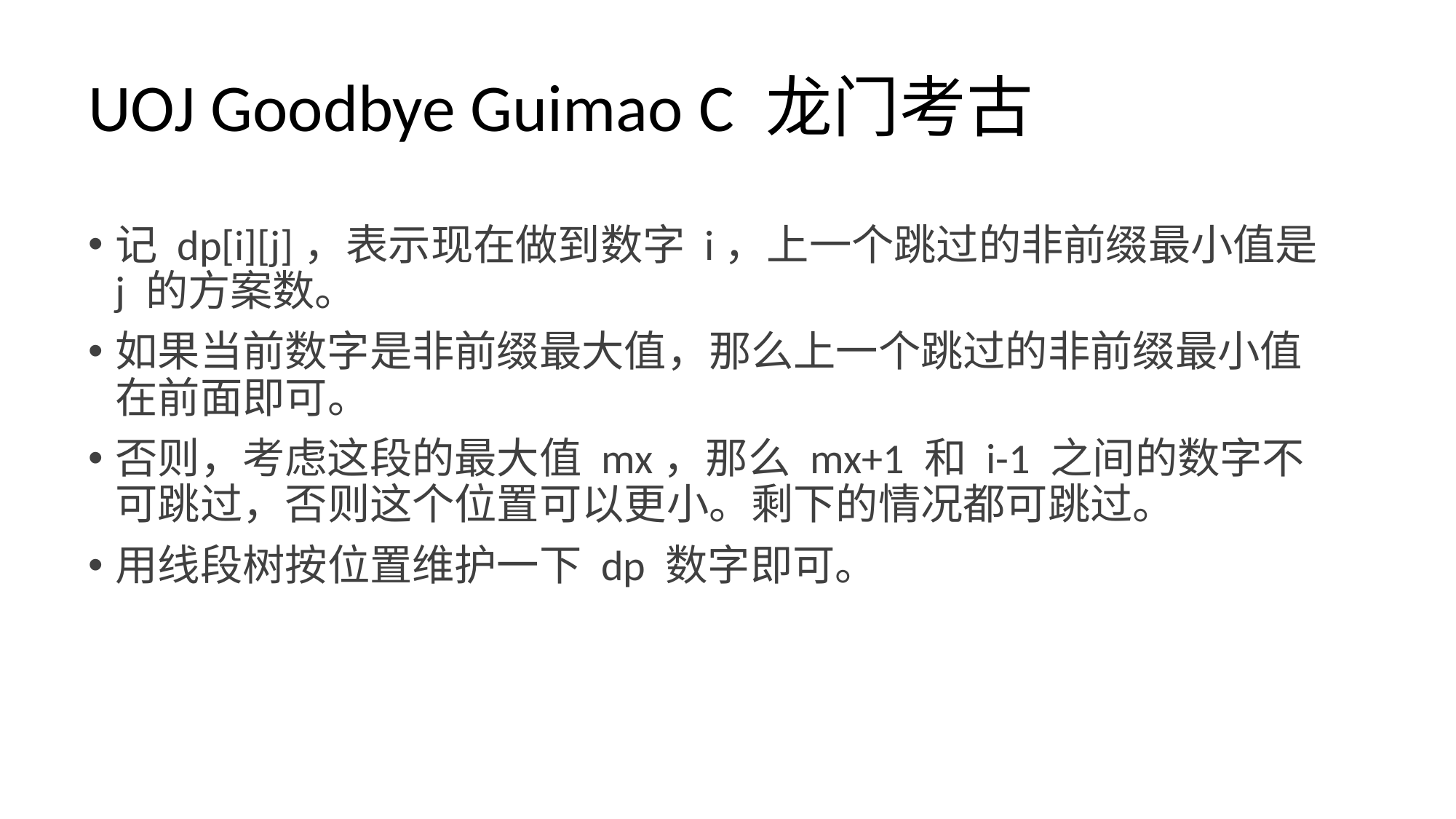

# UOJ Goodbye Guimao C 龙门考古
记 dp[i][j]，表示现在做到数字 i，上一个跳过的非前缀最小值是 j 的方案数。
如果当前数字是非前缀最大值，那么上一个跳过的非前缀最小值在前面即可。
否则，考虑这段的最大值 mx，那么 mx+1 和 i-1 之间的数字不可跳过，否则这个位置可以更小。剩下的情况都可跳过。
用线段树按位置维护一下 dp 数字即可。